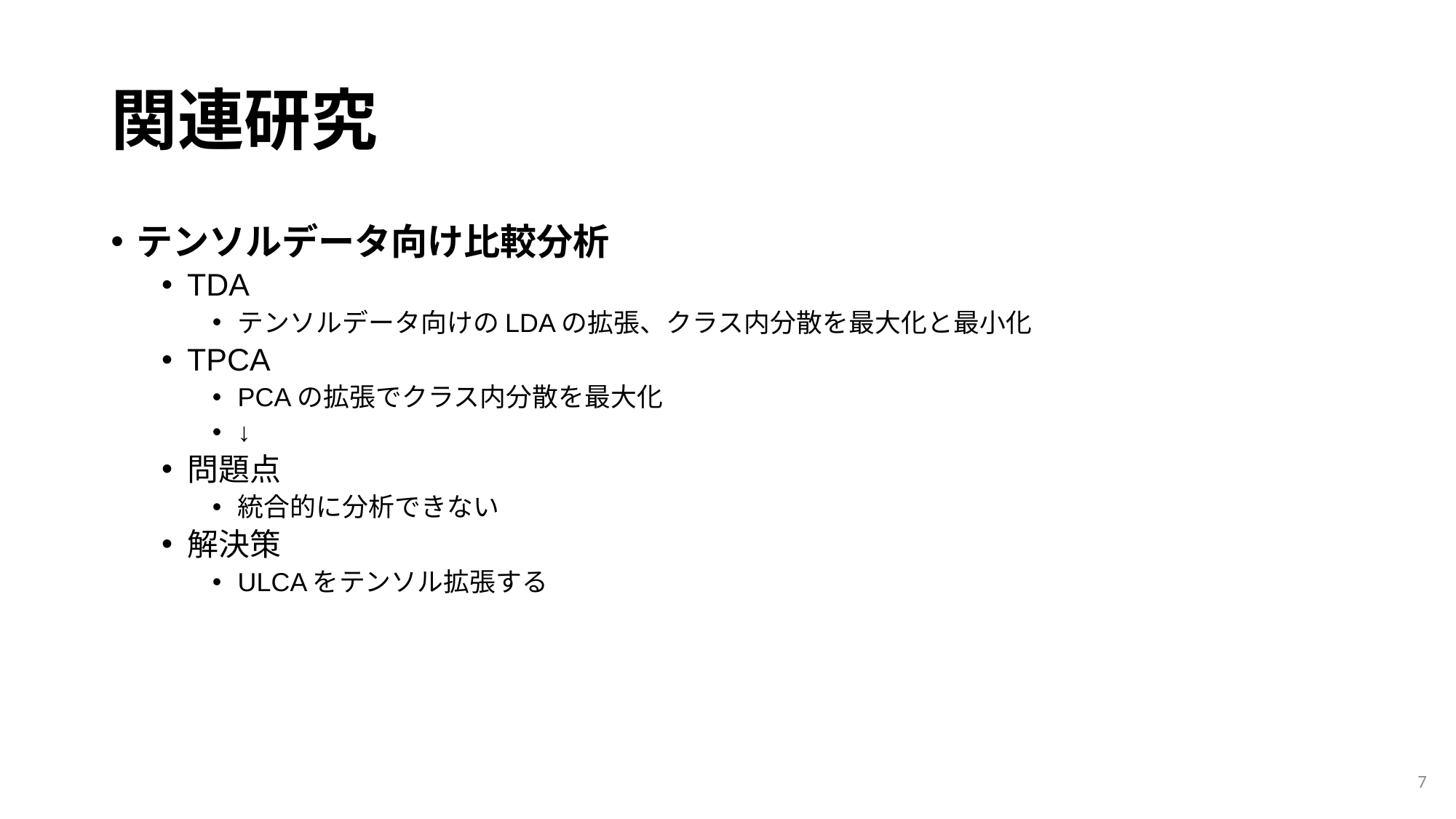

# 関連研究
テンソルデータ向け比較分析
TDA
テンソルデータ向けのLDAの拡張、クラス内分散を最大化と最小化
TPCA
PCAの拡張でクラス内分散を最大化
↓
問題点
統合的に分析できない
解決策
ULCAをテンソル拡張する

7